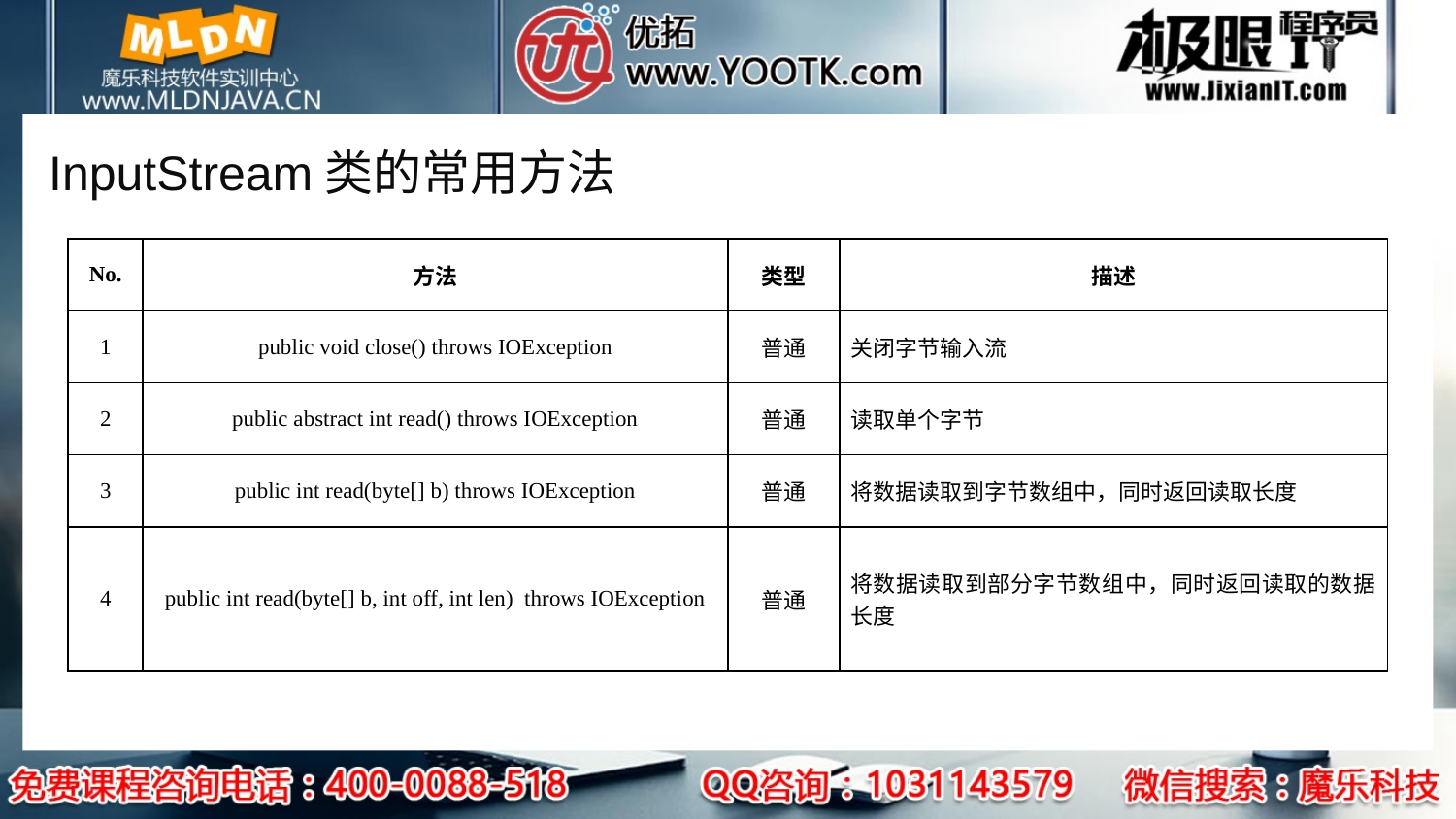

# InputStream类的常用方法
| No. | 方法 | 类型 | 描述 |
| --- | --- | --- | --- |
| 1 | public void close() throws IOException | 普通 | 关闭字节输入流 |
| 2 | public abstract int read() throws IOException | 普通 | 读取单个字节 |
| 3 | public int read(byte[] b) throws IOException | 普通 | 将数据读取到字节数组中，同时返回读取长度 |
| 4 | public int read(byte[] b, int off, int len) throws IOException | 普通 | 将数据读取到部分字节数组中，同时返回读取的数据长度 |